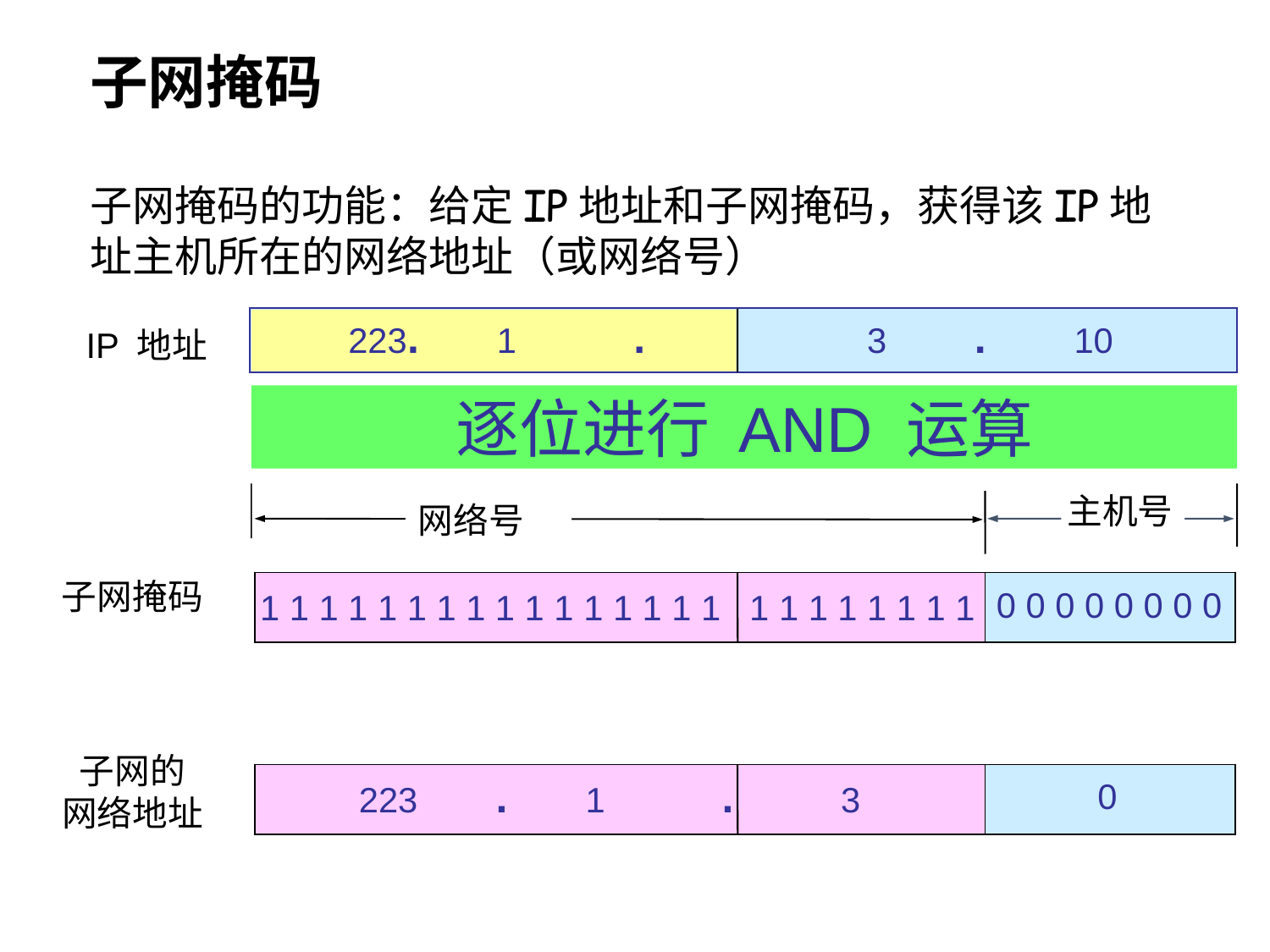

# 子网掩码
子网掩码的功能：给定IP地址和子网掩码，获得该IP地址主机所在的网络地址（或网络号）
223.        1            .
3         .         10

IP 地址
逐位进行 AND 运算
主机号

网络号

子网掩码
1 1 1 1 1 1 1 1 1 1 1 1 1 1 1 1   1 1 1 1 1 1 1 1
0 0 0 0 0 0 0 0

子网的
网络地址

223        .        1            .           3

0